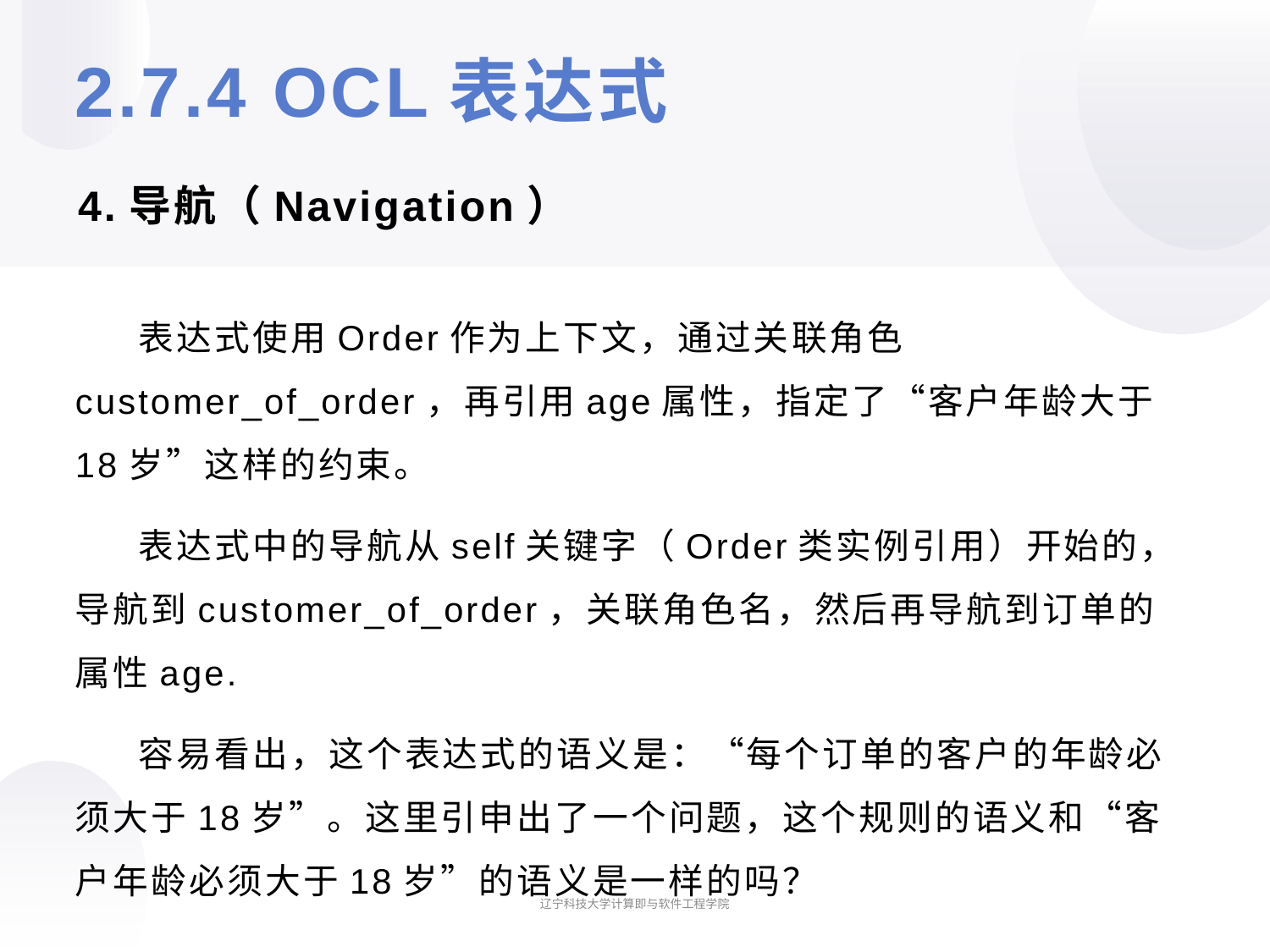

# 2.7.4 OCL表达式
4.导航（Navigation）

表达式使用Order作为上下文，通过关联角色customer_of_order，再引用age属性，指定了“客户年龄大于18岁”这样的约束。
表达式中的导航从self关键字（Order类实例引用）开始的，导航到customer_of_order，关联角色名，然后再导航到订单的属性age.
容易看出，这个表达式的语义是：“每个订单的客户的年龄必须大于18岁”。这里引申出了一个问题，这个规则的语义和“客户年龄必须大于18岁”的语义是一样的吗？

辽宁科技大学计算即与软件工程学院
143